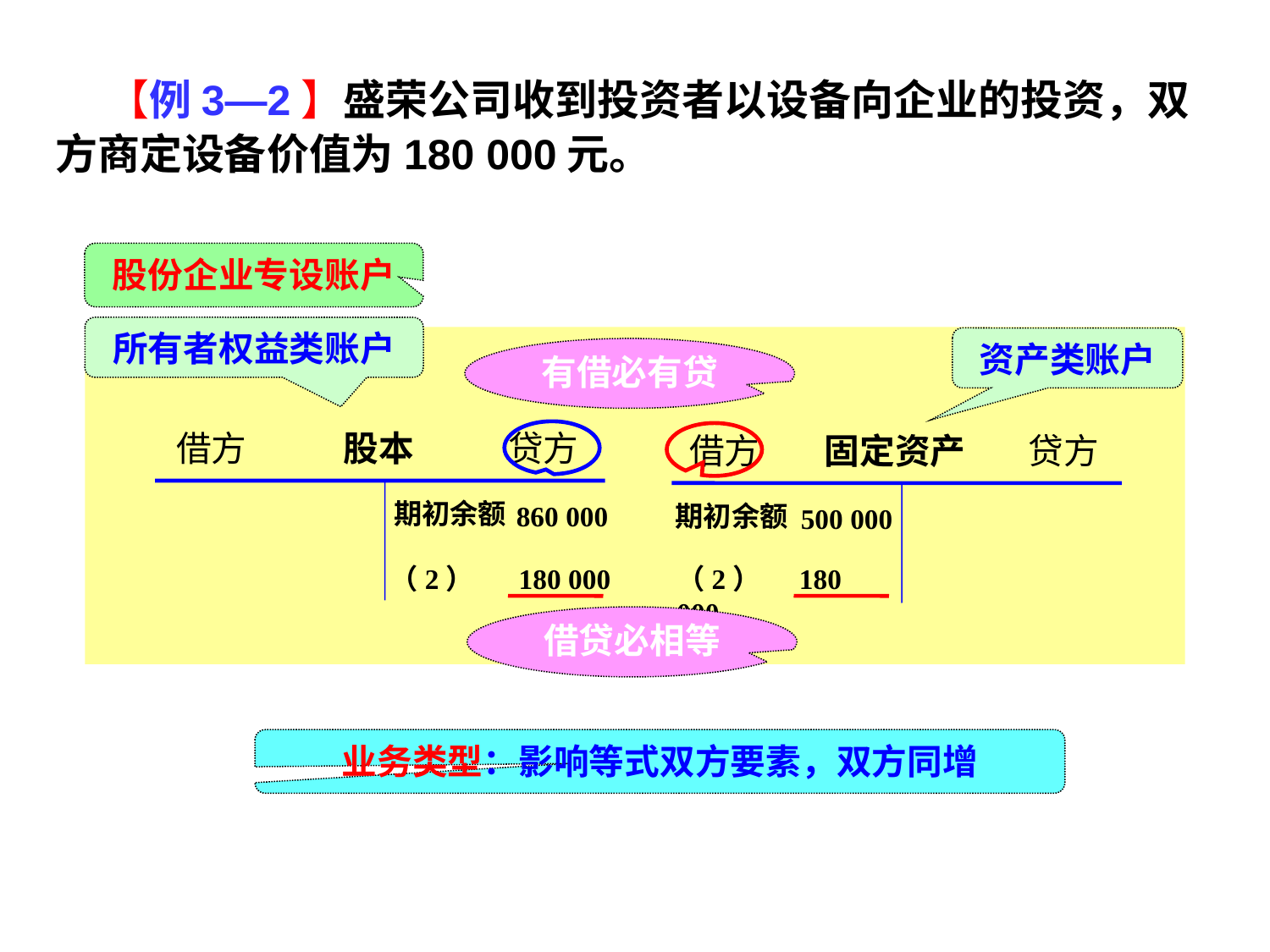

【例3—2】盛荣公司收到投资者以设备向企业的投资，双方商定设备价值为180 000元。
股份企业专设账户
所有者权益类账户
借方            股本            贷方

期初余额
860 000
（2）      180 000

资产类账户
借方        固定资产        贷方

期初余额
500 000
（2）     180 000
有借必有贷

借贷必相等
业务类型：影响等式双方要素，双方同增

29